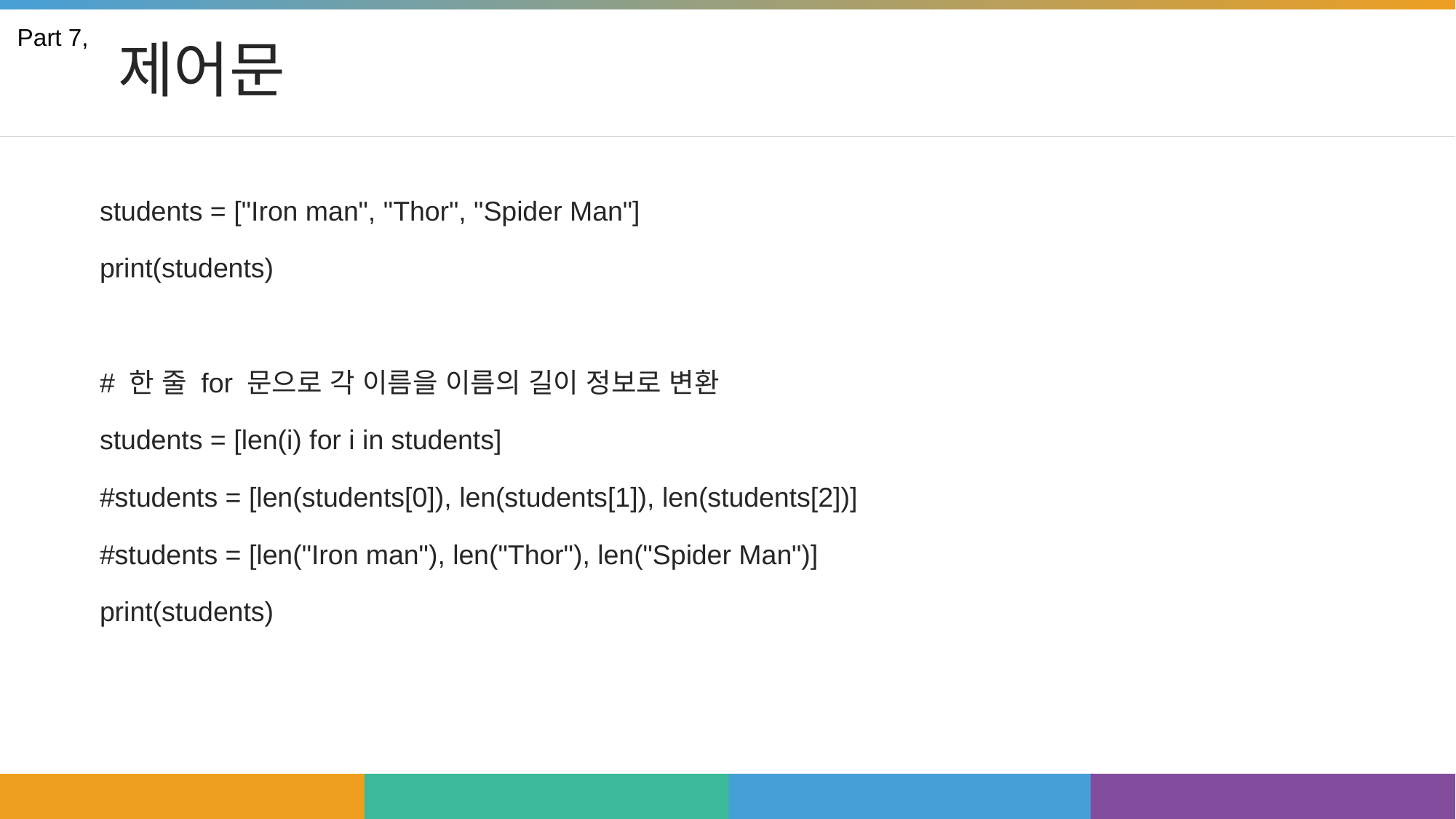

# 제어문
Part 7,
students = ["Iron man", "Thor", "Spider Man"]
print(students)

# 한 줄 for 문으로 각 이름을 이름의 길이 정보로 변환
students = [len(i) for i in students]
#students = [len(students[0]), len(students[1]), len(students[2])]
#students = [len("Iron man"), len("Thor"), len("Spider Man")]
print(students)